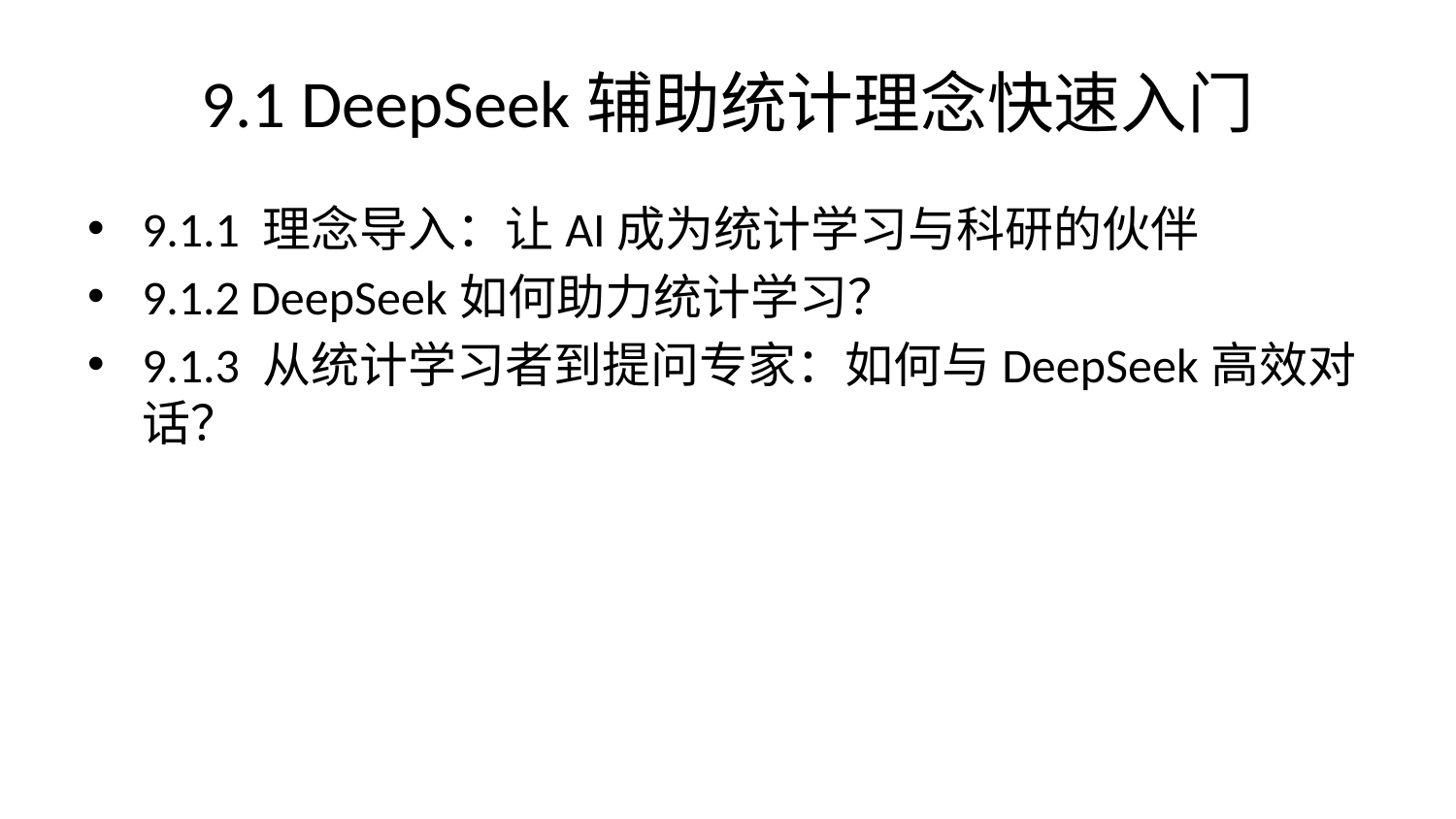

# 9.1 DeepSeek辅助统计理念快速入门
9.1.1 理念导入：让AI成为统计学习与科研的伙伴
9.1.2 DeepSeek如何助力统计学习？
9.1.3 从统计学习者到提问专家：如何与DeepSeek高效对话？